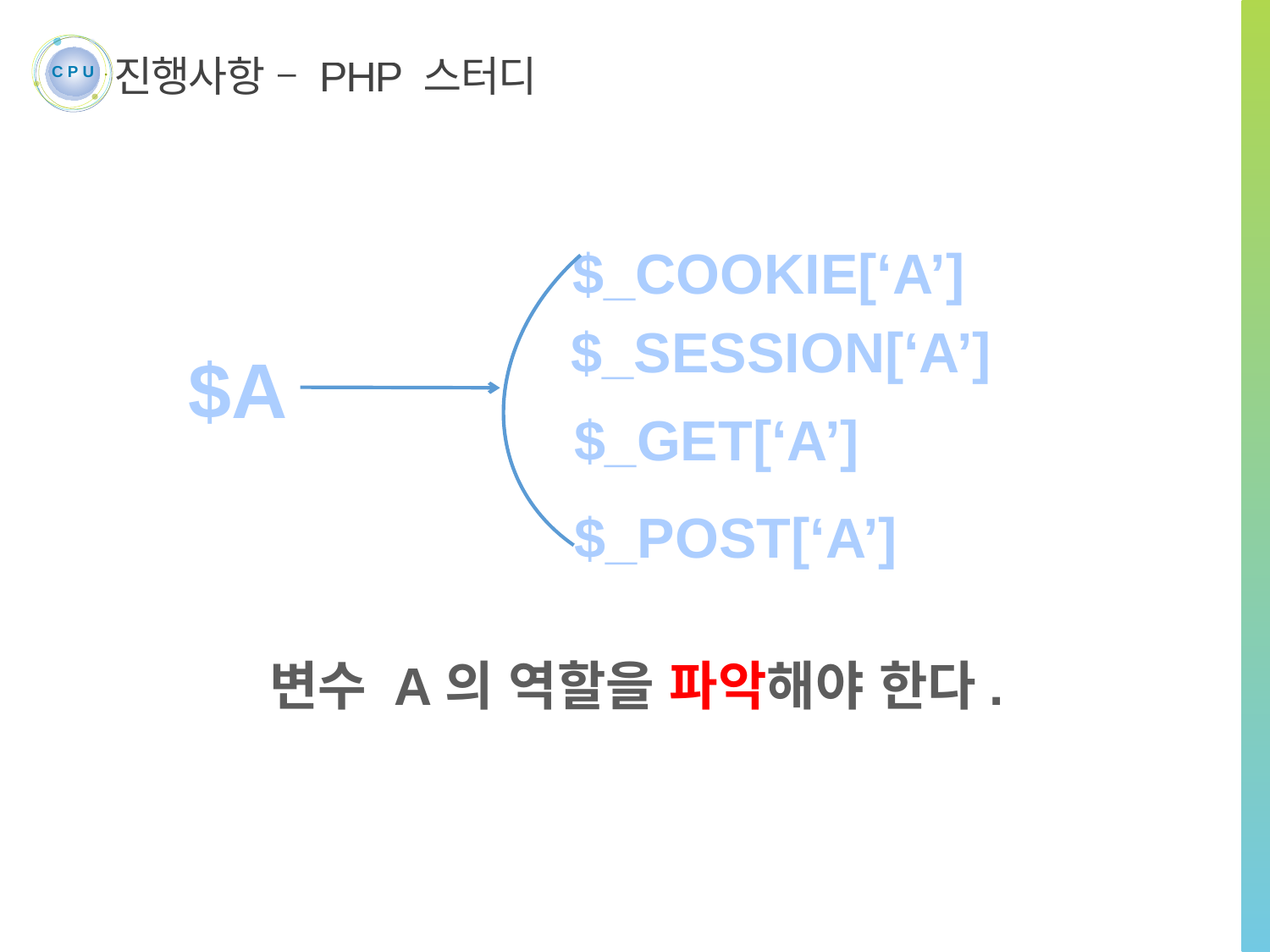

C P U

진행사항 – PHP 스터디

$_COOKIE[‘A’]
$_SESSION[‘A’]
$A
$_GET[‘A’]

$_POST[‘A’]
변수 A의 역할을 파악해야 한다.